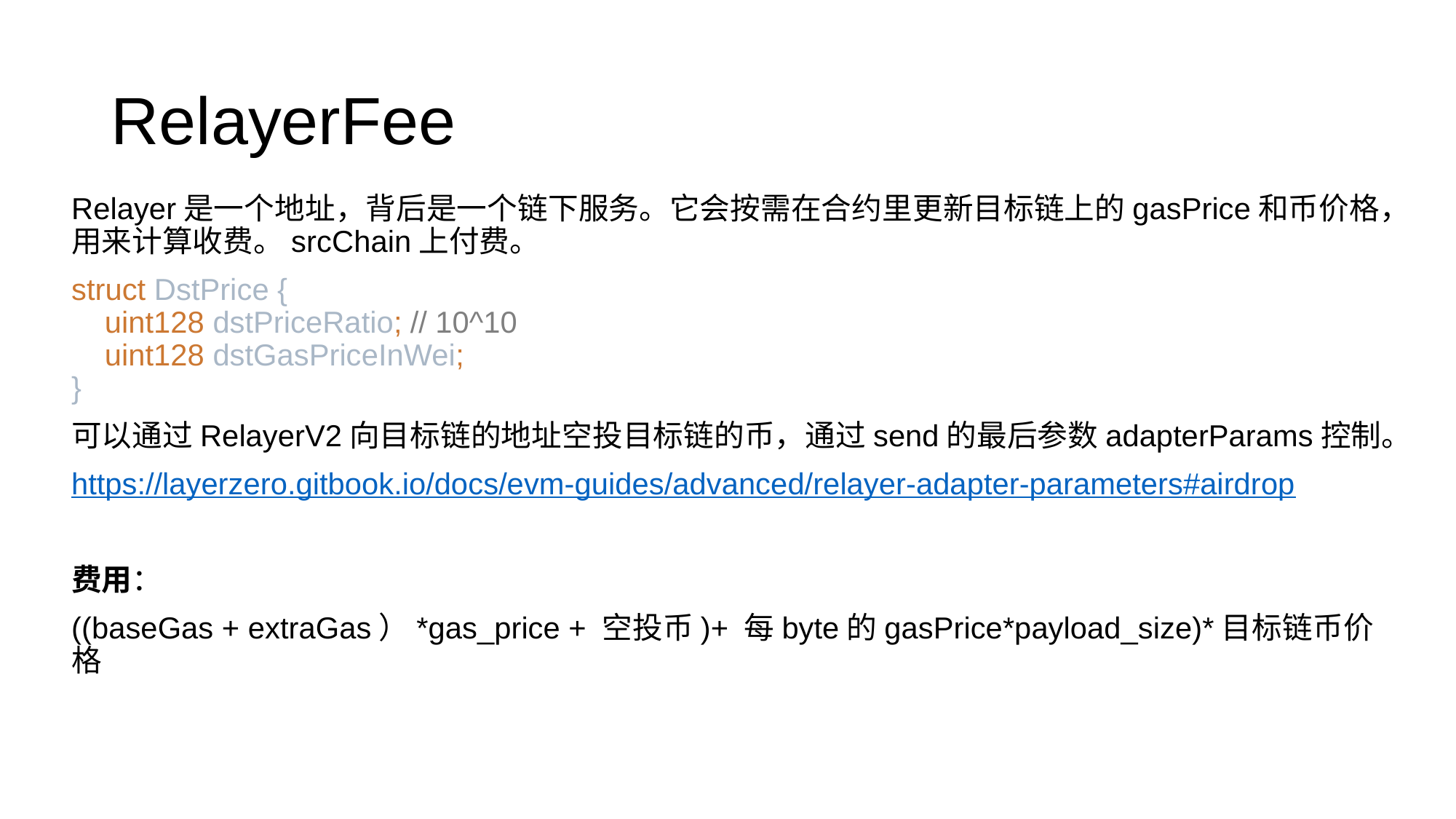

# RelayerFee
Relayer是一个地址，背后是一个链下服务。它会按需在合约里更新目标链上的gasPrice和币价格，用来计算收费。srcChain上付费。
struct DstPrice {
    uint128 dstPriceRatio; // 10^10
    uint128 dstGasPriceInWei;
}
可以通过RelayerV2向目标链的地址空投目标链的币，通过send的最后参数adapterParams控制。
https://layerzero.gitbook.io/docs/evm-guides/advanced/relayer-adapter-parameters#airdrop

费用：
((baseGas + extraGas）*gas_price + 空投币)+ 每byte的gasPrice*payload_size)*目标链币价格